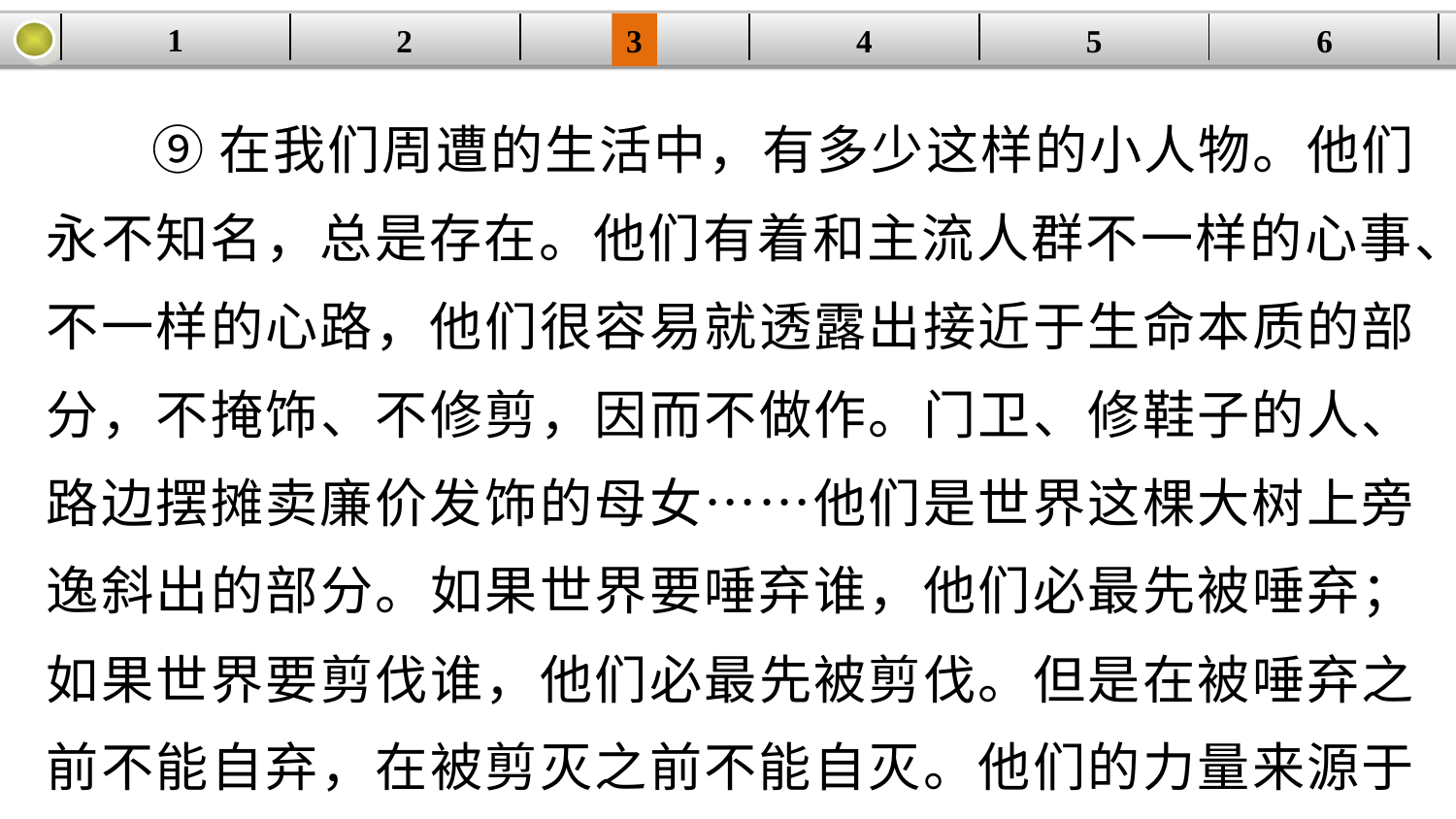

1
2
3
4
|  |  |  |  |  |  |
| --- | --- | --- | --- | --- | --- |
5
6

⑨在我们周遭的生活中，有多少这样的小人物。他们永不知名，总是存在。他们有着和主流人群不一样的心事、不一样的心路，他们很容易就透露出接近于生命本质的部分，不掩饰、不修剪，因而不做作。门卫、修鞋子的人、路边摆摊卖廉价发饰的母女……他们是世界这棵大树上旁逸斜出的部分。如果世界要唾弃谁，他们必最先被唾弃；如果世界要剪伐谁，他们必最先被剪伐。但是在被唾弃之前不能自弃，在被剪灭之前不能自灭。他们的力量来源于此。